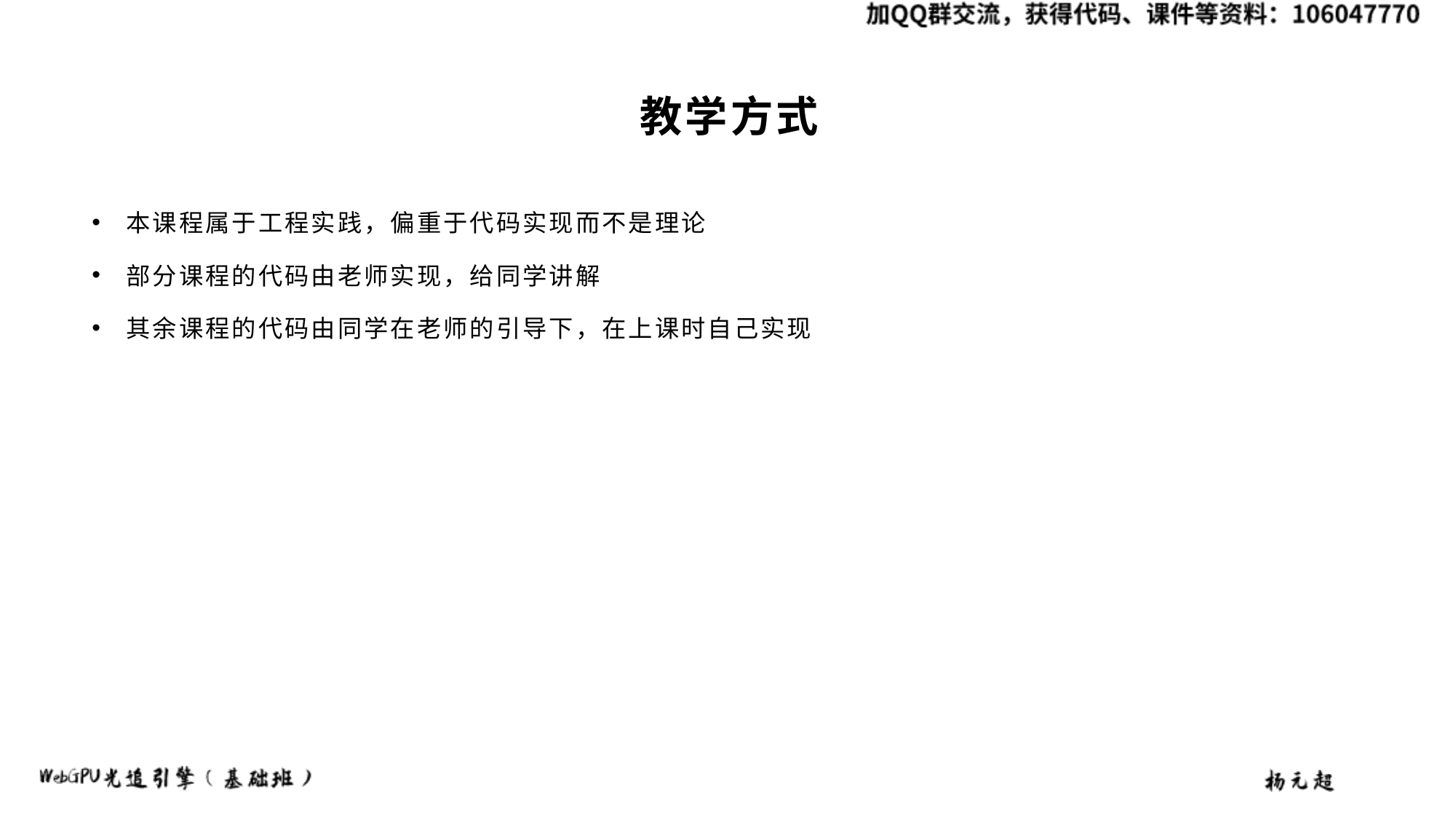

# 教学方式
本课程属于工程实践，偏重于代码实现而不是理论
部分课程的代码由老师实现，给同学讲解
其余课程的代码由同学在老师的引导下，在上课时自己实现